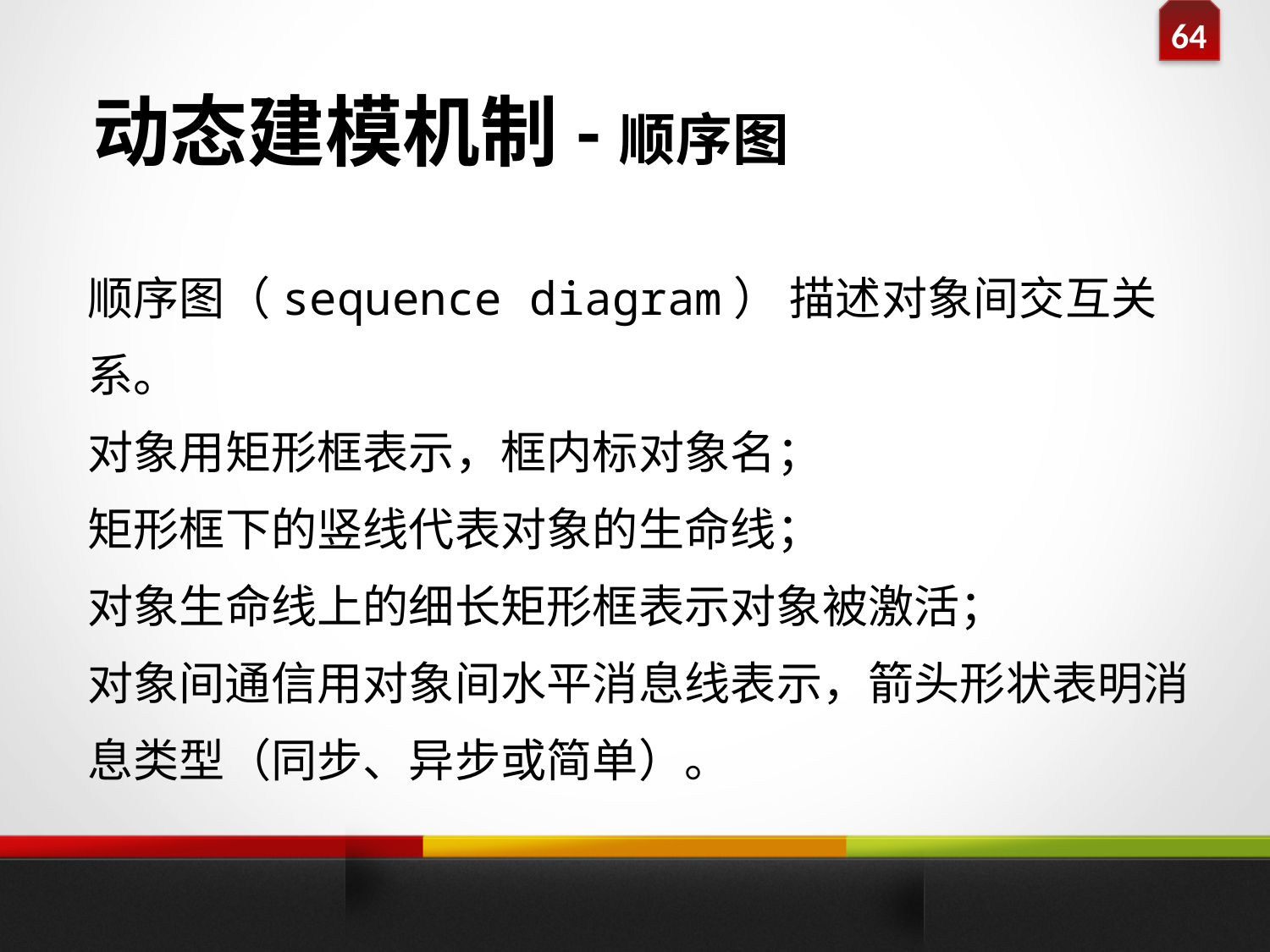

动态建模机制-顺序图
顺序图（sequence diagram） 描述对象间交互关系。
对象用矩形框表示，框内标对象名；
矩形框下的竖线代表对象的生命线；
对象生命线上的细长矩形框表示对象被激活；
对象间通信用对象间水平消息线表示，箭头形状表明消息类型（同步、异步或简单）。